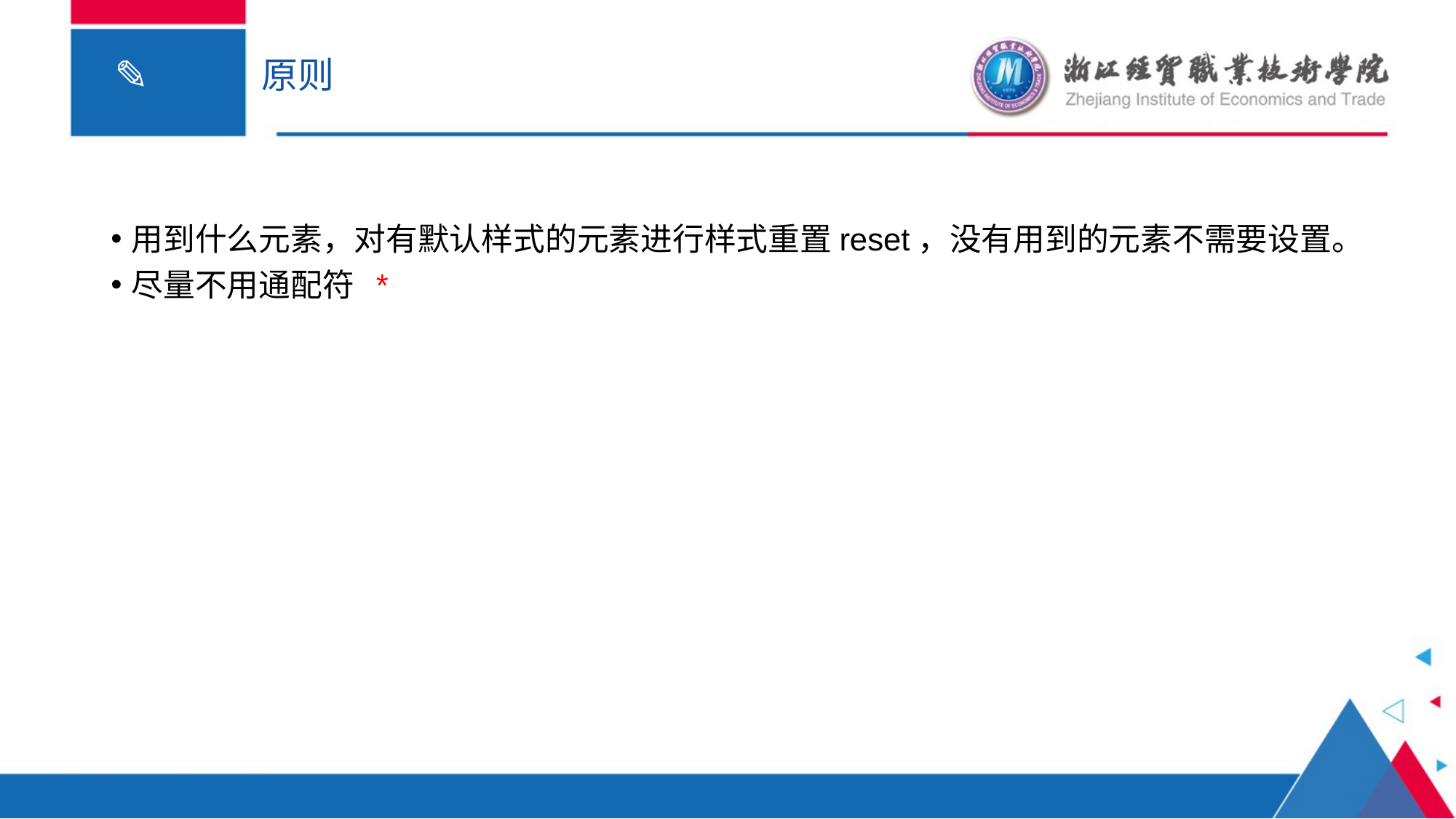

# 原则
用到什么元素，对有默认样式的元素进行样式重置reset，没有用到的元素不需要设置。
尽量不用通配符  *